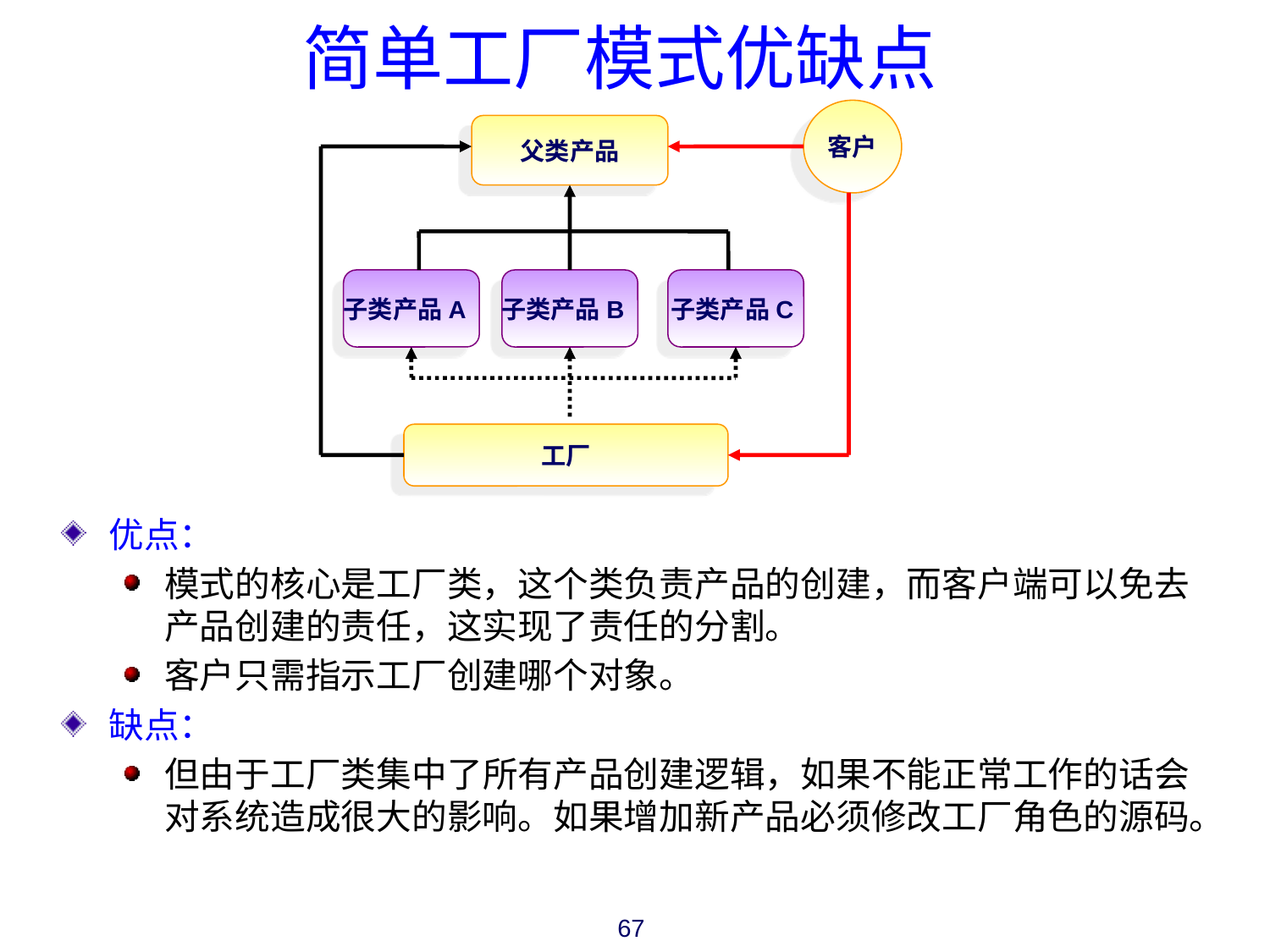

# 简单工厂模式优缺点
客户
父类产品

子类产品A
子类产品B
子类产品C

工厂

优点：
模式的核心是工厂类，这个类负责产品的创建，而客户端可以免去产品创建的责任，这实现了责任的分割。
客户只需指示工厂创建哪个对象。
缺点：
但由于工厂类集中了所有产品创建逻辑，如果不能正常工作的话会对系统造成很大的影响。如果增加新产品必须修改工厂角色的源码。
67